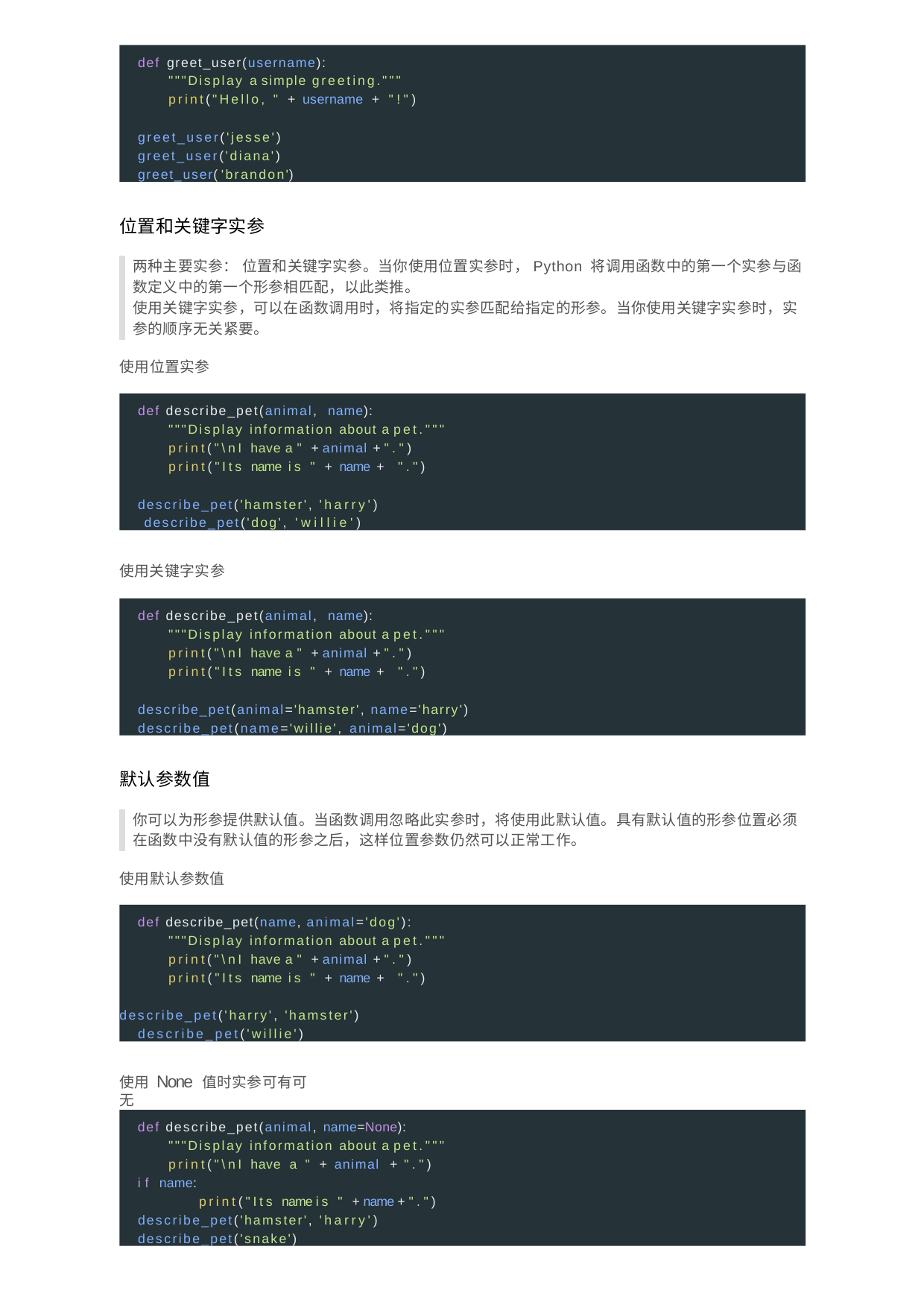

def greet_user(username):
"""Display a simple greeting."""  print("Hello, " +  username  +  "!")

greet_user('jesse')  greet_user('diana')  greet_user('brandon')
位置和关键字实参

两种主要实参： 位置和关键字实参。当你使用位置实参时，Python 将调用函数中的第一个实参与函 数定义中的第一个形参相匹配，以此类推。
使用关键字实参，可以在函数调用时，将指定的实参匹配给指定的形参。当你使用关键字实参时，实 参的顺序无关紧要。

使⽤位置实参

def describe_pet(animal, name):
"""Display information about a pet."""  print("\nI have a " + animal + ".")  print("Its name  is " +  name  +   ".")

describe_pet('hamster', 'harry')  describe_pet('dog', 'willie')
使⽤关键字实参
def describe_pet(animal, name):
"""Display information about a pet."""  print("\nI have a " + animal + ".")  print("Its name  is " +  name  +   ".")

describe_pet(animal='hamster', name='harry')  describe_pet(name='willie', animal='dog')
默认参数值

你可以为形参提供默认值。当函数调用忽略此实参时，将使用此默认值。具有默认值的形参位置必须 在函数中没有默认值的形参之后，这样位置参数仍然可以正常工作。

使⽤默认参数值

def describe_pet(name, animal='dog'):  """Display information about a pet."""  print("\nI have a " + animal + ".")  print("Its name  is " +  name  +   ".")

describe_pet('harry', 'hamster')  describe_pet('willie')
使⽤None 值时实参可有可⽆
def describe_pet(animal, name=None):  """Display information about a pet."""  print("\nI have  a  " +  animal  + ".")
if name:
print("Its name is " + name + ".")  describe_pet('hamster', 'harry')  describe_pet('snake')